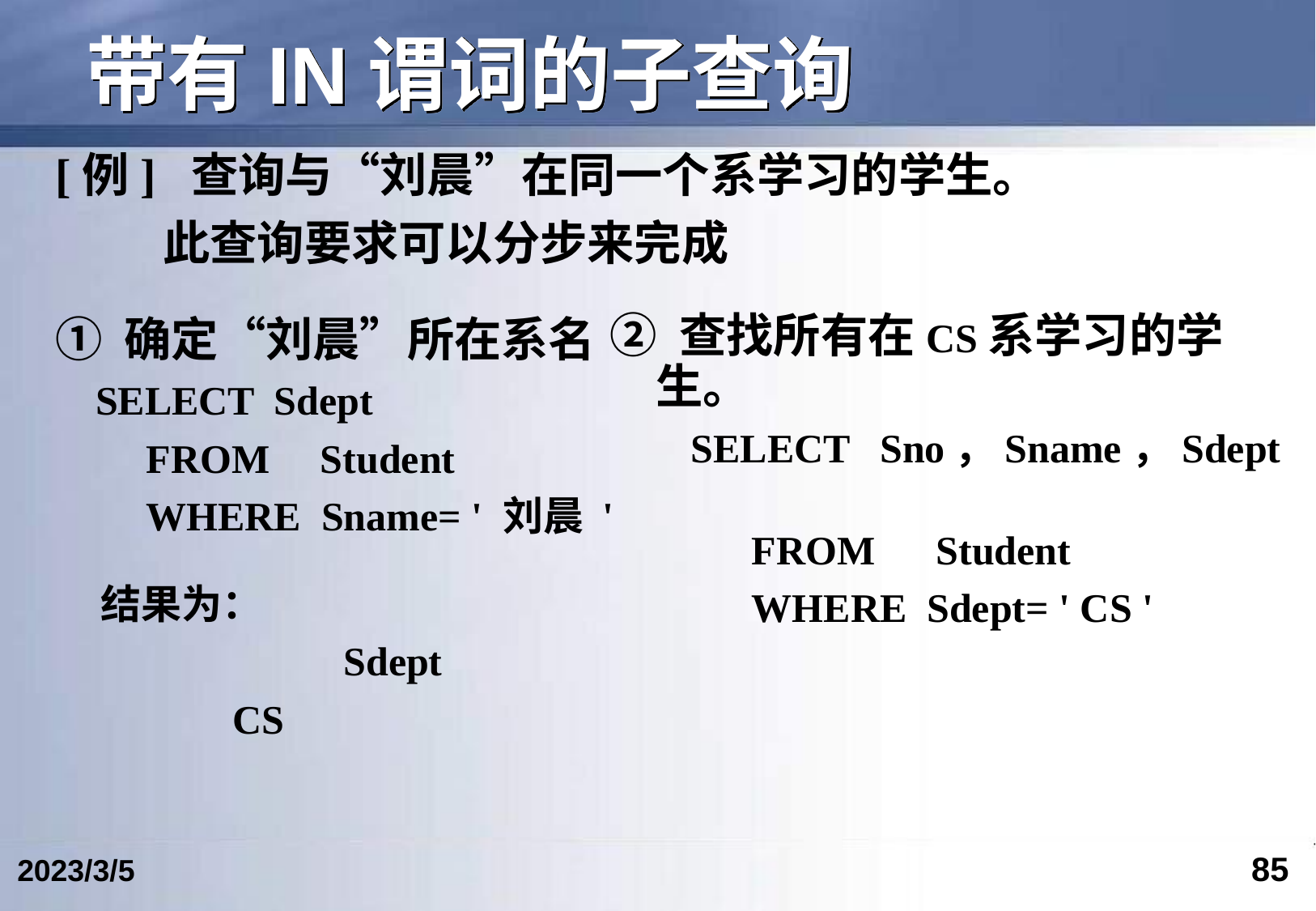

# 带有IN谓词的子查询
[例]  查询与“刘晨”在同一个系学习的学生。
         此查询要求可以分步来完成
① 确定“刘晨”所在系名
    SELECT  Sdept
         FROM     Student
         WHERE  Sname= ' 刘晨 '
	结果为：
			Sdept
             	 CS
② 查找所有在CS系学习的学生。
        SELECT   Sno，Sname，Sdept
              FROM      Student
              WHERE  Sdept= ' CS '
85
2023/3/5